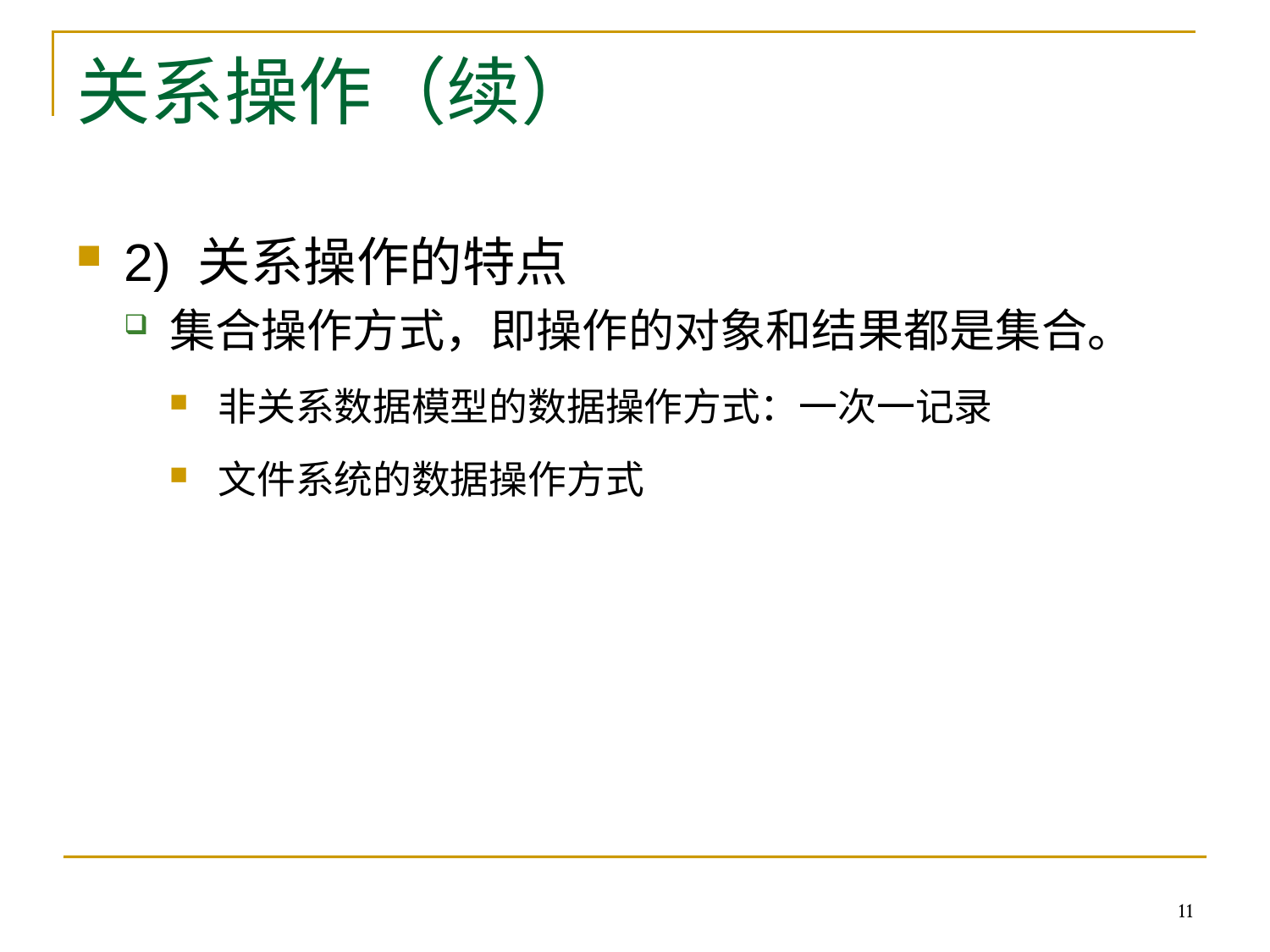

# 关系操作（续）
2) 关系操作的特点
集合操作方式，即操作的对象和结果都是集合。
非关系数据模型的数据操作方式：一次一记录
文件系统的数据操作方式

11